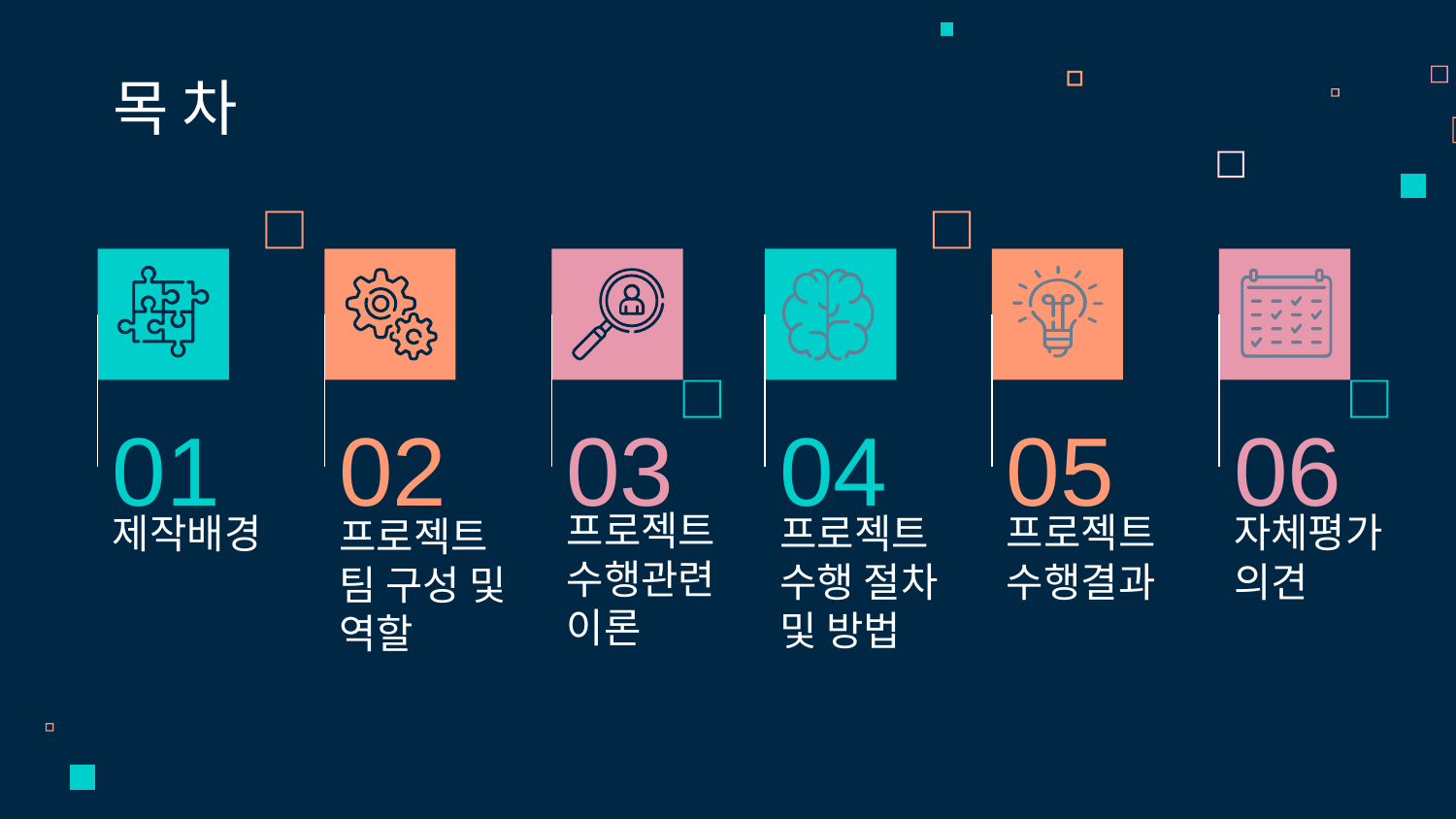

목 차

01
02
03
04
05
06
제작배경
# 프로젝트
수행결과
자체평가
의견
프로젝트
수행관련
이론
프로젝트
수행 절차
및 방법
프로젝트
팀 구성 및
역할